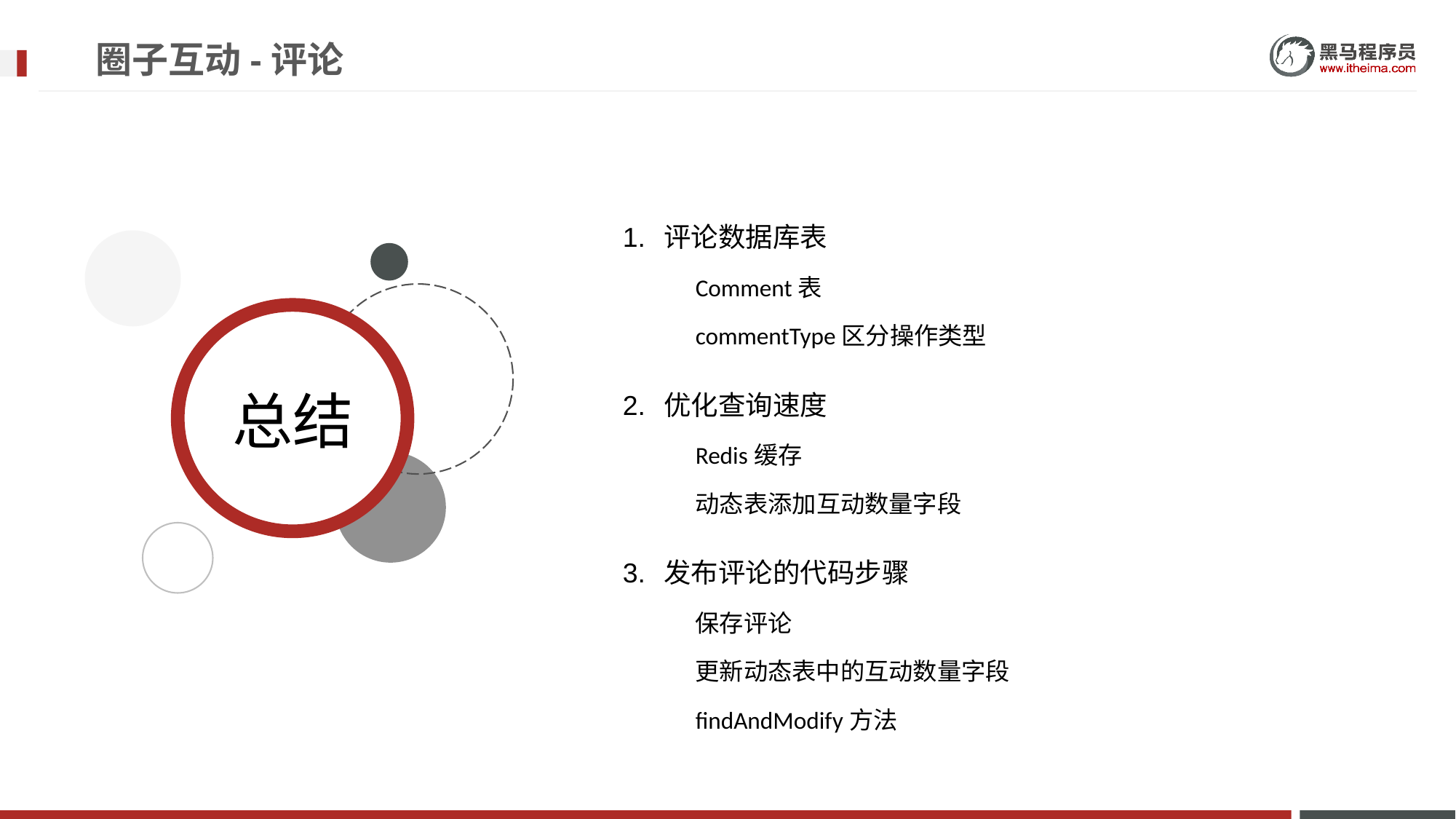

# 圈子互动-评论
评论数据库表
Comment表
commentType区分操作类型
优化查询速度
Redis缓存
动态表添加互动数量字段
发布评论的代码步骤
保存评论
更新动态表中的互动数量字段
findAndModify方法